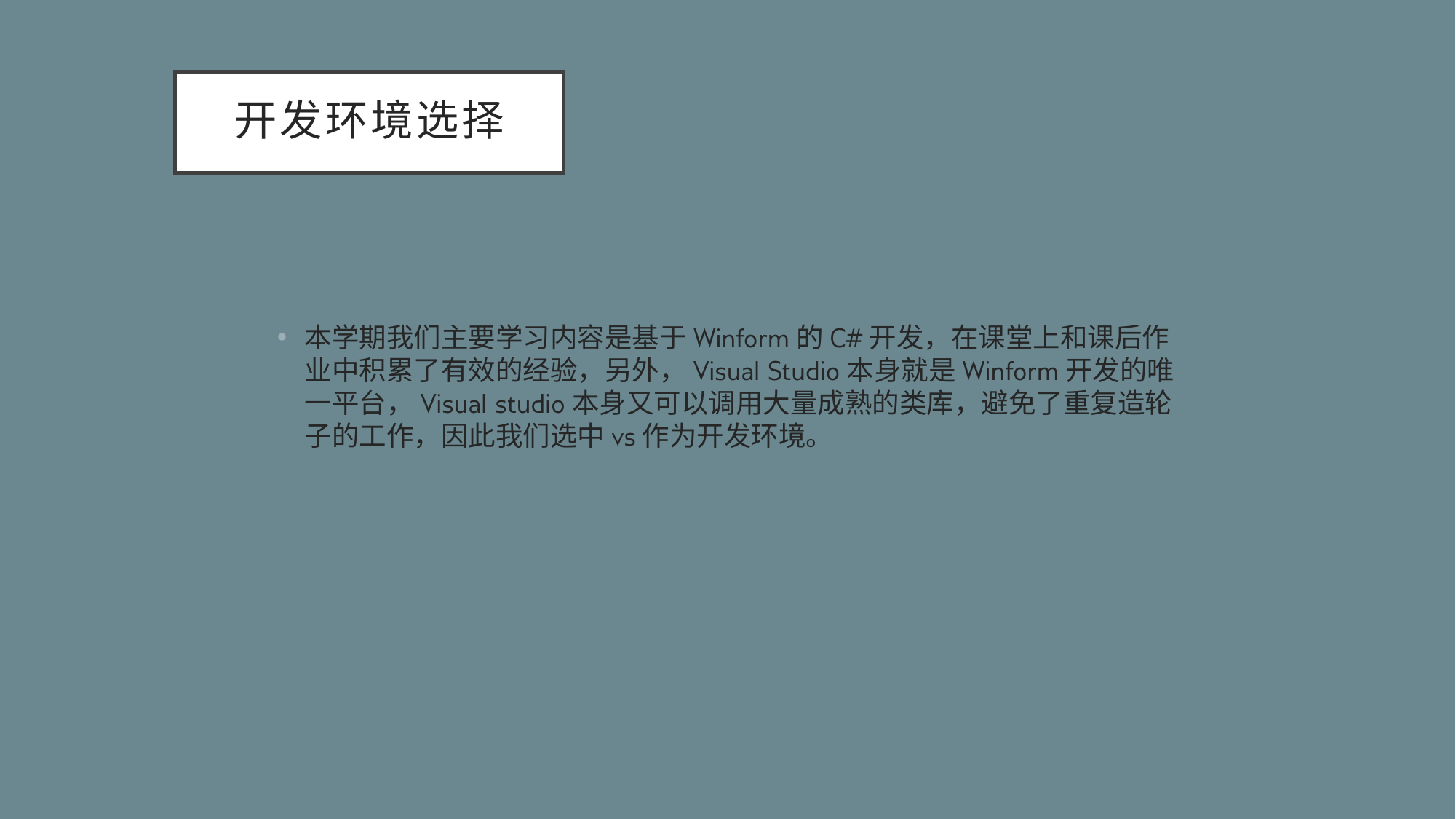

# 开发环境选择
本学期我们主要学习内容是基于Winform的C#开发，在课堂上和课后作业中积累了有效的经验，另外，Visual Studio本身就是Winform开发的唯一平台，Visual studio本身又可以调用大量成熟的类库，避免了重复造轮子的工作，因此我们选中vs作为开发环境。